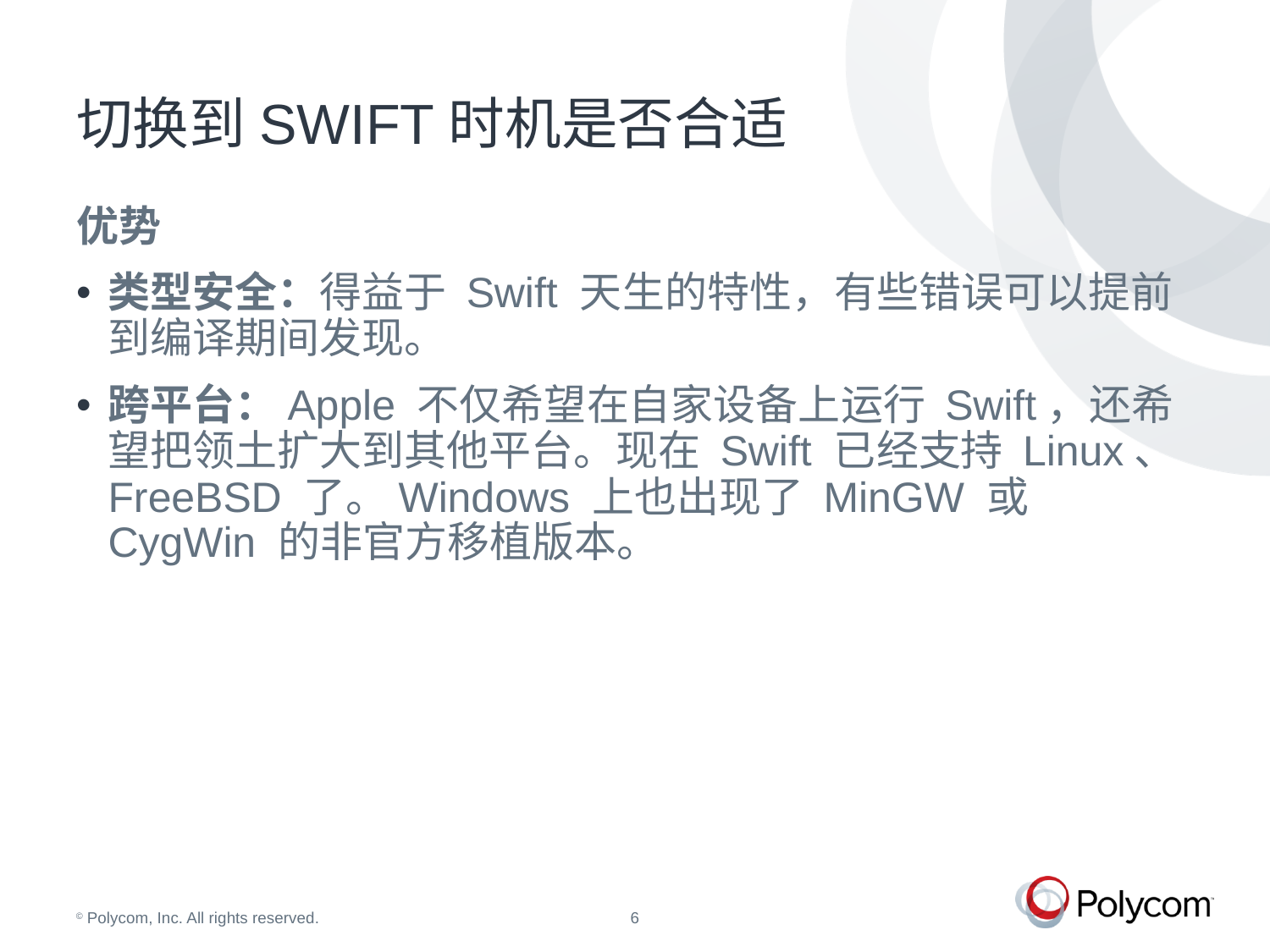

# 切换到SWIFT时机是否合适
优势
类型安全：得益于 Swift 天生的特性，有些错误可以提前到编译期间发现。
跨平台：Apple 不仅希望在自家设备上运行 Swift，还希望把领土扩大到其他平台。现在 Swift 已经支持 Linux、FreeBSD 了。Windows 上也出现了 MinGW 或 CygWin 的非官方移植版本。